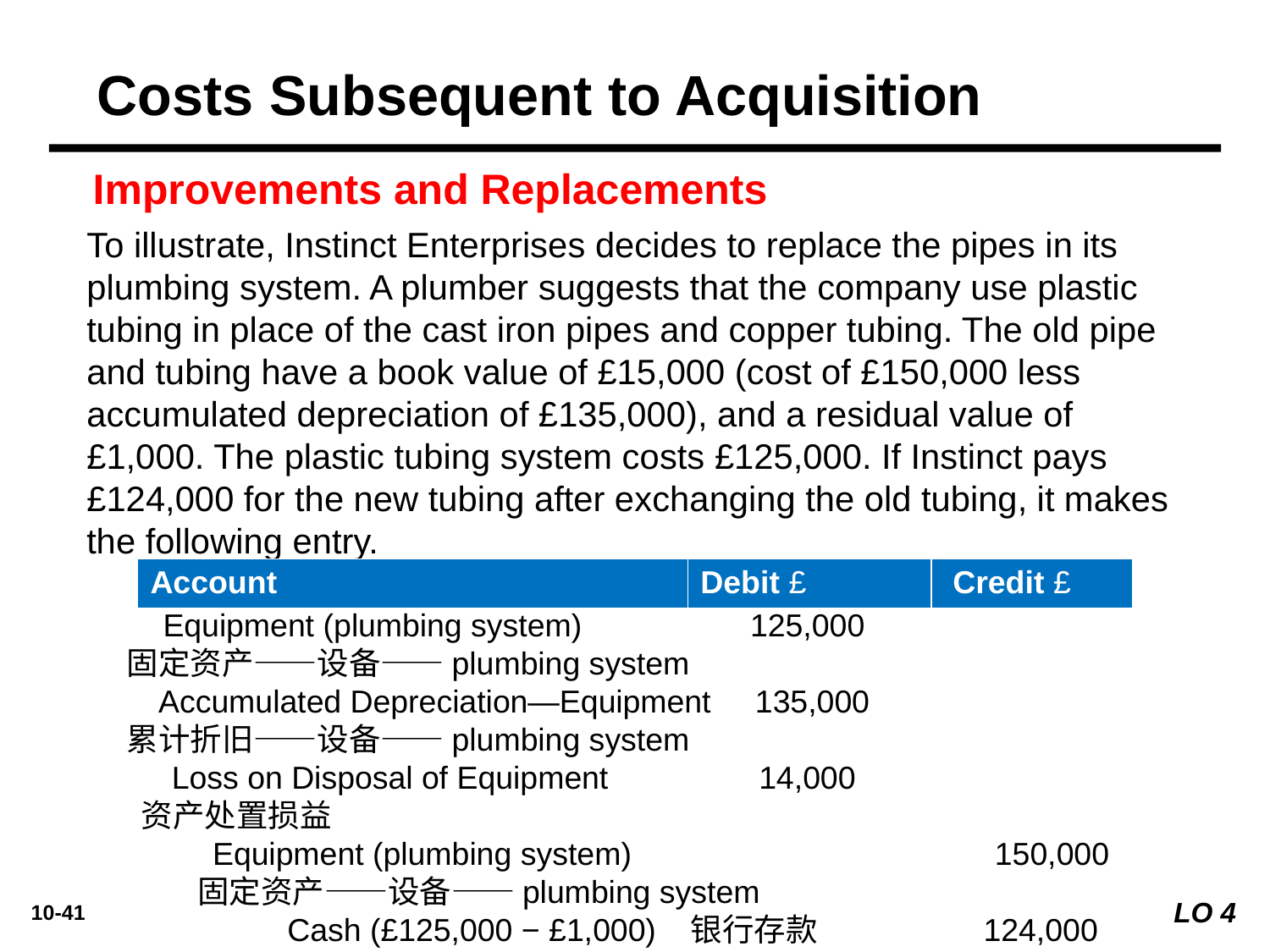

Costs Subsequent to Acquisition

Improvements and Replacements
To illustrate, Instinct Enterprises decides to replace the pipes in its plumbing system. A plumber suggests that the company use plastic tubing in place of the cast iron pipes and copper tubing. The old pipe and tubing have a book value of £15,000 (cost of £150,000 less accumulated depreciation of £135,000), and a residual value of £1,000. The plastic tubing system costs £125,000. If Instinct pays £124,000 for the new tubing after exchanging the old tubing, it makes the following entry.
| Account | Debit £ | Credit £ |
| --- | --- | --- |
Equipment (plumbing system)                   125,000
                               固定资产——设备——plumbing system
Accumulated Depreciation—Equipment     135,000
                               累计折旧——设备——plumbing system
Loss on Disposal of Equipment                 14,000
                                 资产处置损益
                         Equipment (plumbing system)                                         150,000
                                固定资产——设备——plumbing system
                                Cash (£125,000 − £1,000)   银行存款                      124,000
LO 4